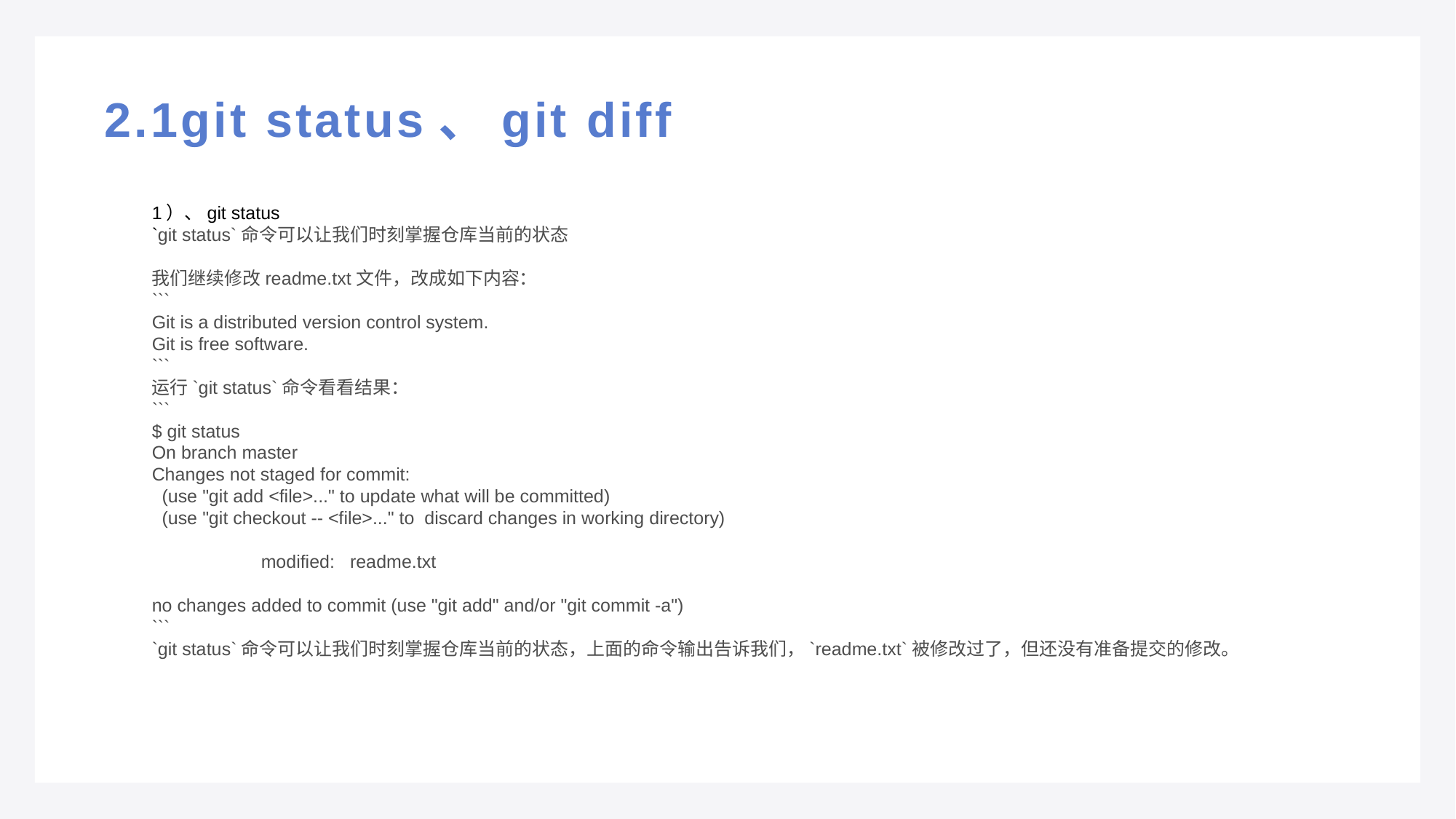

# 2.1git status、git diff
1）、git status
`git status`命令可以让我们时刻掌握仓库当前的状态

我们继续修改readme.txt文件，改成如下内容：
```
Git is a distributed version control system.
Git is free software.
```
运行`git status`命令看看结果：
```
$ git status
On branch master
Changes not staged for commit:
  (use "git add <file>..." to update what will be committed)
  (use "git checkout -- <file>..." to  discard changes in working directory)

	modified:   readme.txt

no changes added to commit (use "git add" and/or "git commit -a")
```
`git status`命令可以让我们时刻掌握仓库当前的状态，上面的命令输出告诉我们，`readme.txt`被修改过了，但还没有准备提交的修改。